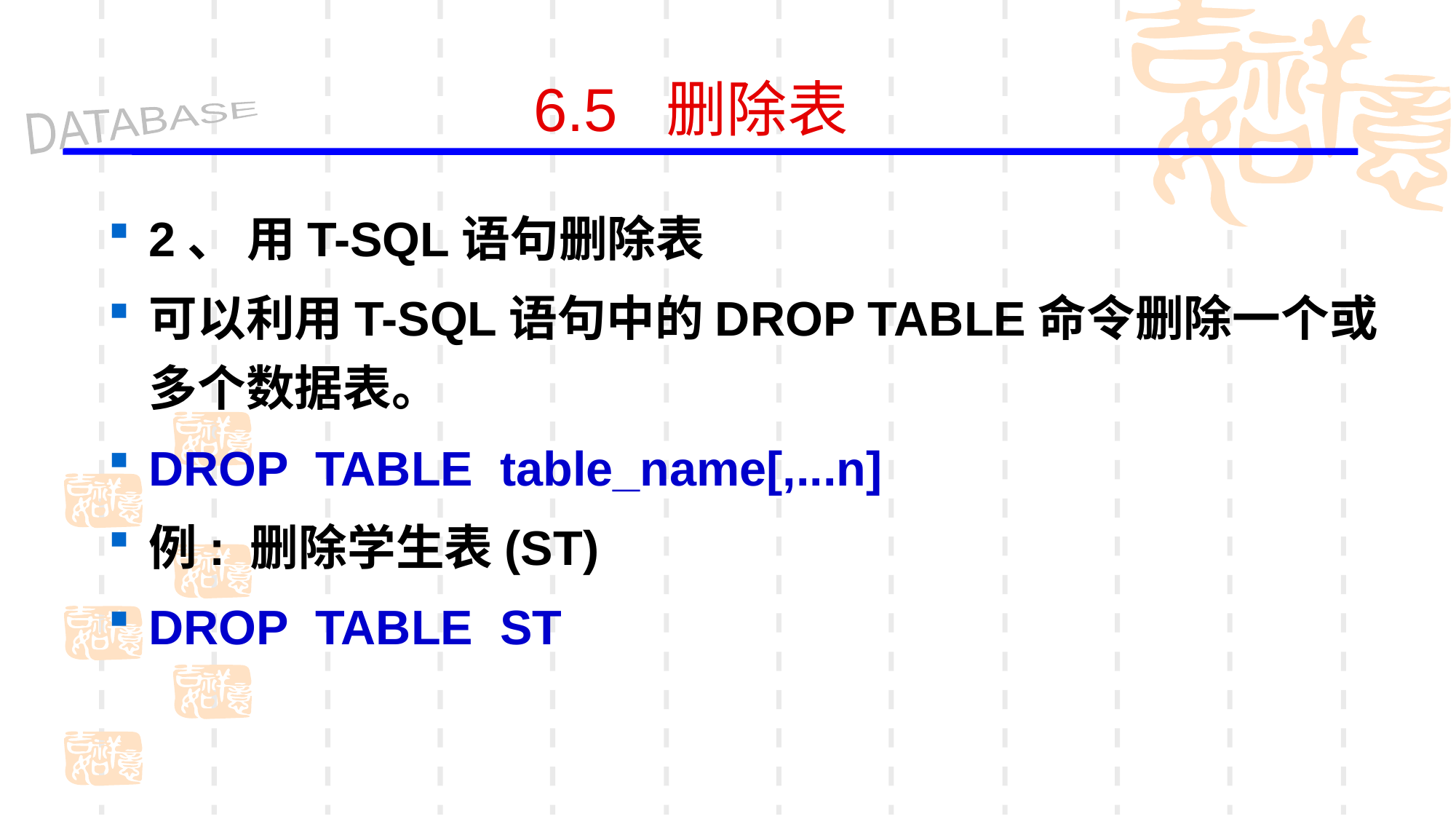

6.5  删除表
2、 用T-SQL语句删除表
可以利用T-SQL语句中的DROP TABLE命令删除一个或多个数据表。
DROP  TABLE  table_name[,...n]
例: 删除学生表(ST)
DROP  TABLE  ST